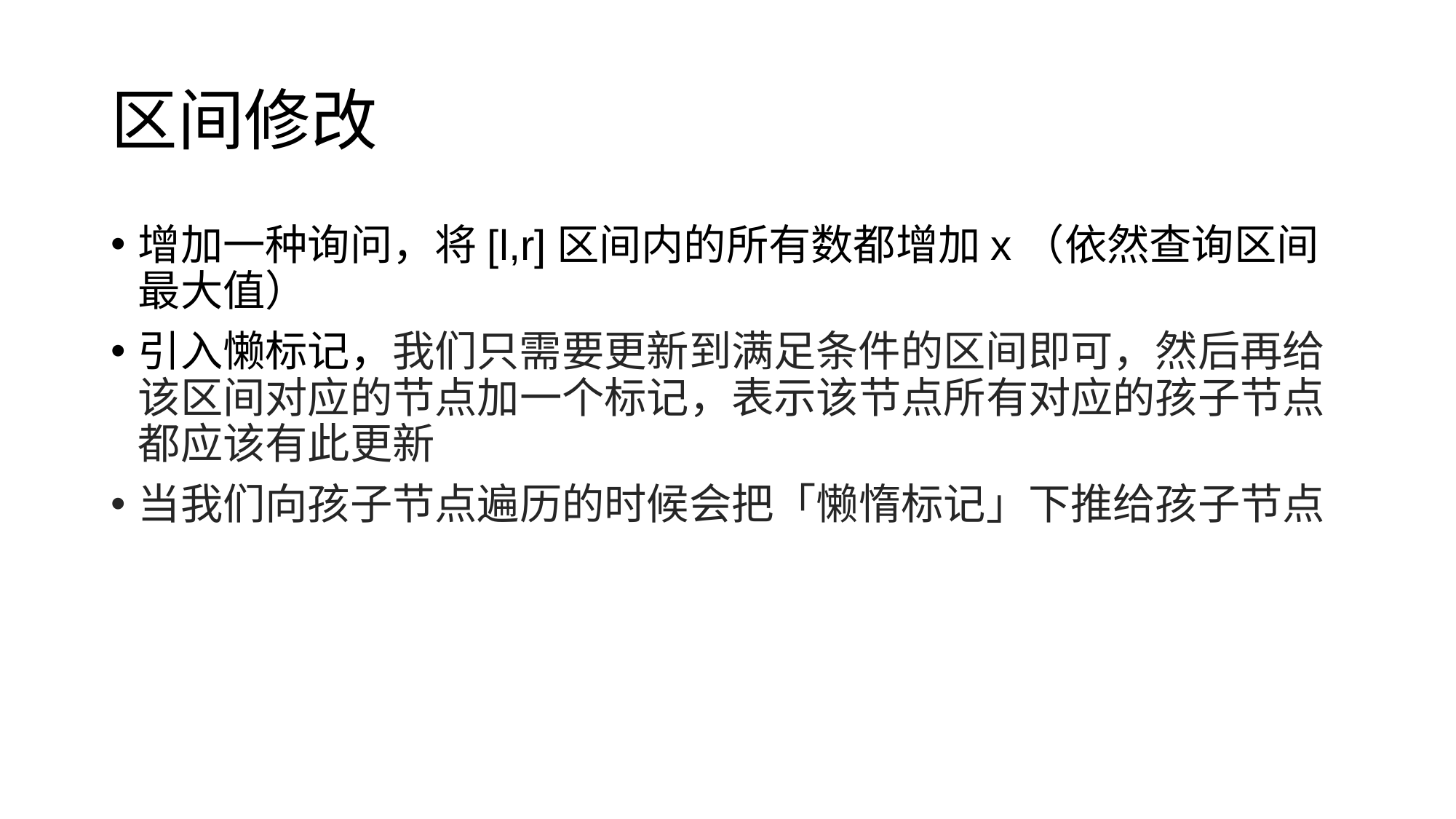

# 区间修改
增加一种询问，将[l,r]区间内的所有数都增加x（依然查询区间最大值）
引入懒标记，我们只需要更新到满足条件的区间即可，然后再给该区间对应的节点加一个标记，表示该节点所有对应的孩子节点都应该有此更新
当我们向孩子节点遍历的时候会把「懒惰标记」下推给孩子节点